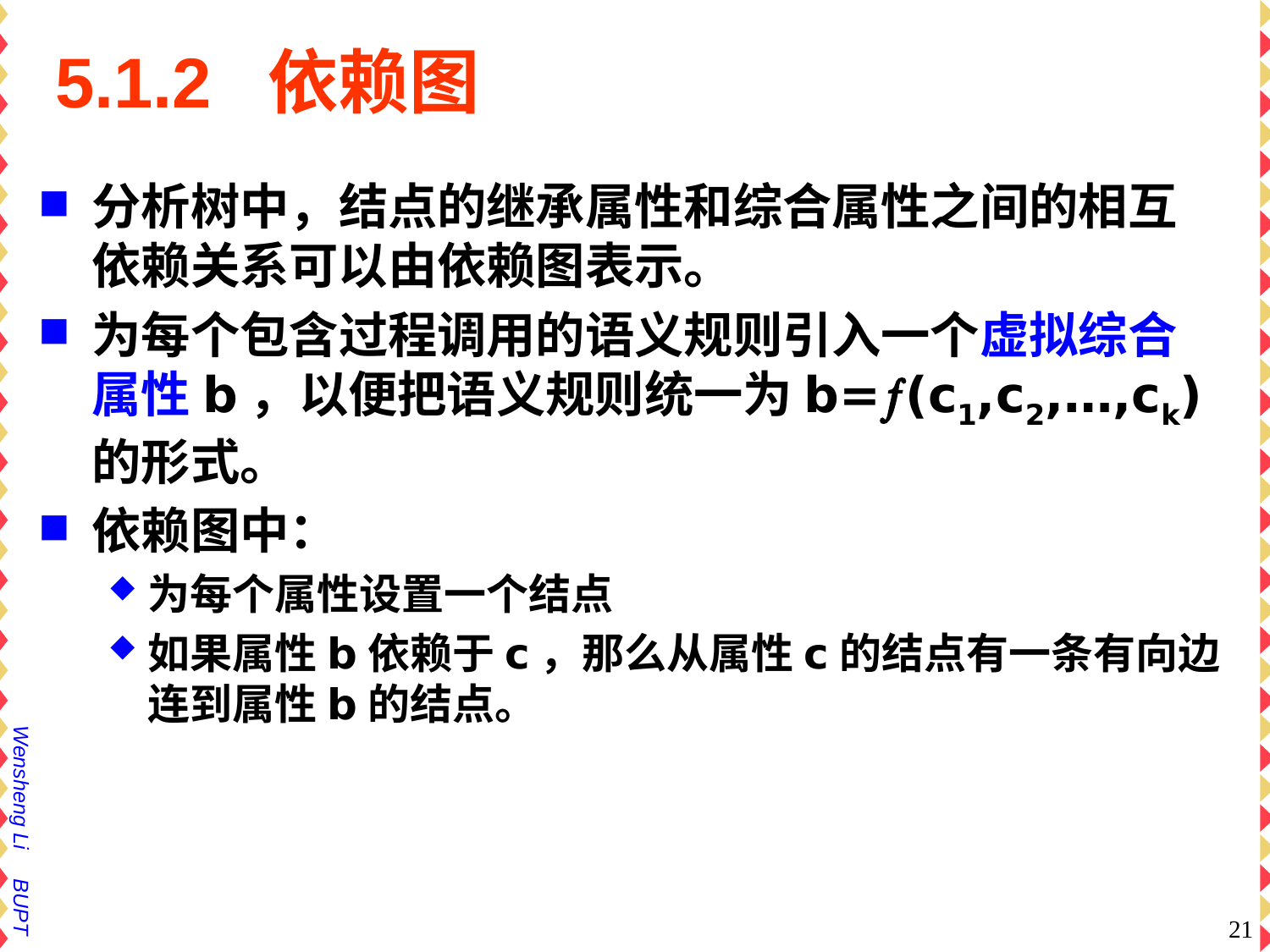

# 5.1.2  依赖图
分析树中，结点的继承属性和综合属性之间的相互依赖关系可以由依赖图表示。
为每个包含过程调用的语义规则引入一个虚拟综合属性b，以便把语义规则统一为b=ƒ(c1,c2,…,ck)的形式。
依赖图中：
为每个属性设置一个结点
如果属性b依赖于c，那么从属性c的结点有一条有向边连到属性b的结点。
21